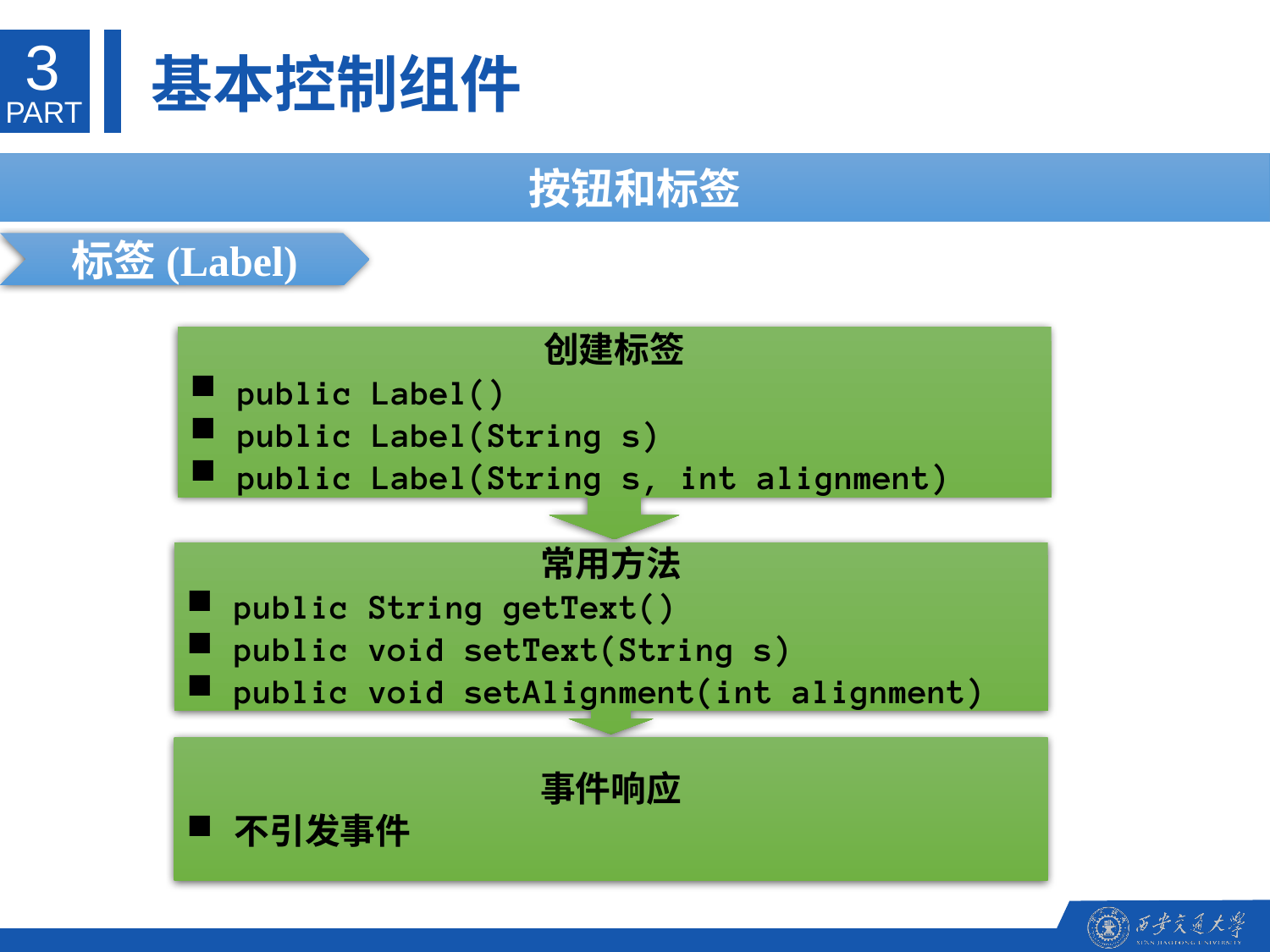

3
基本控制组件
PART
按钮和标签
标签(Label)
创建标签
public Label()
public Label(String s)
public Label(String s, int alignment)
常用方法
public String getText()
public void setText(String s)
public void setAlignment(int alignment)
事件响应
不引发事件